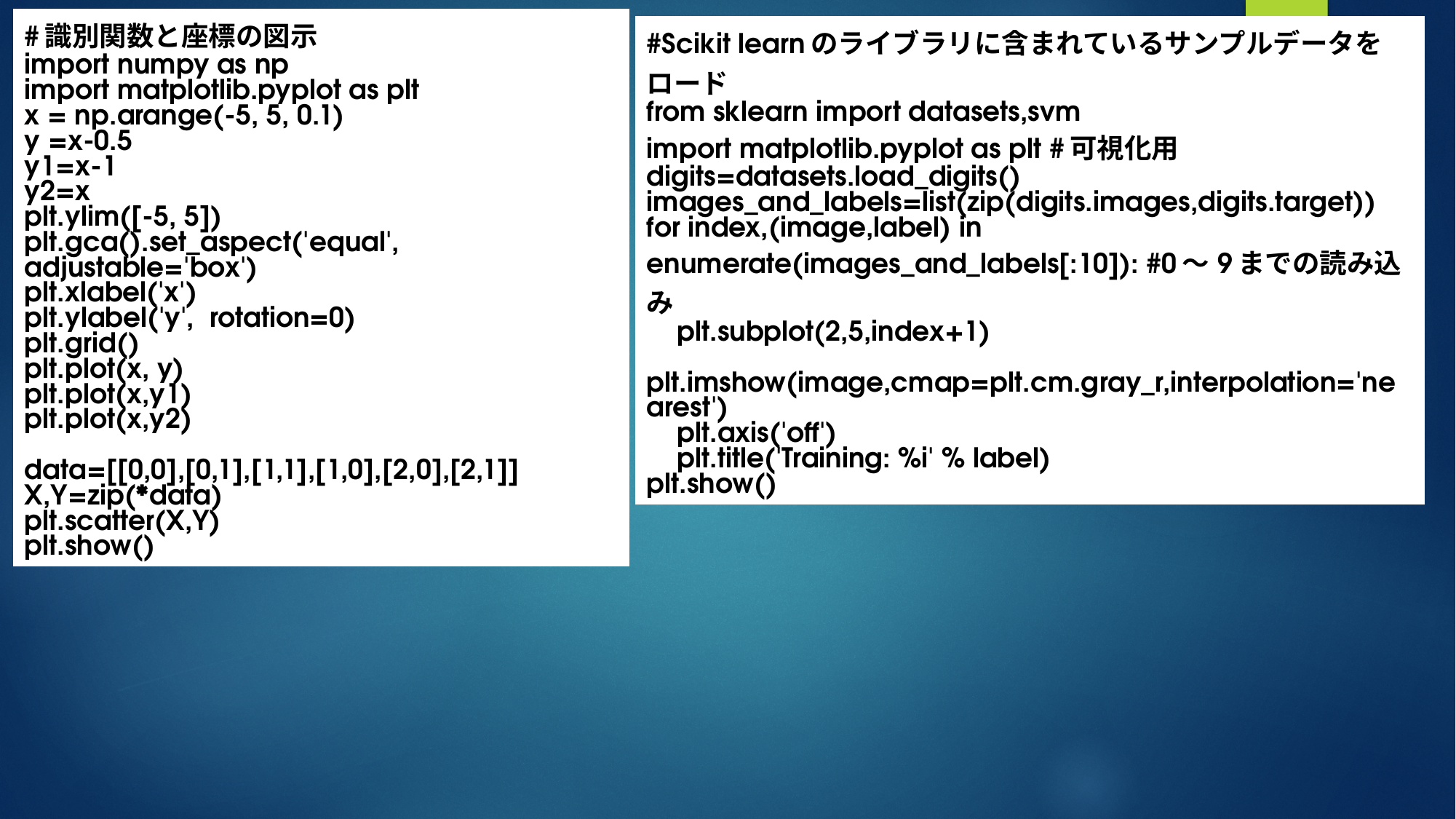

| #識別関数と座標の図示 import numpy as np import matplotlib.pyplot as plt x = np.arange(-5, 5, 0.1) y =x-0.5 y1=x-1 y2=x plt.ylim([-5, 5]) plt.gca().set\_aspect('equal', adjustable='box') plt.xlabel('x') plt.ylabel('y', rotation=0) plt.grid() plt.plot(x, y) plt.plot(x,y1) plt.plot(x,y2) data=[[0,0],[0,1],[1,1],[1,0],[2,0],[2,1]] X,Y=zip(\*data) plt.scatter(X,Y) plt.show() |
| --- |
| #Scikit learnのライブラリに含まれているサンプルデータをロード from sklearn import datasets,svm import matplotlib.pyplot as plt #可視化用 digits=datasets.load\_digits() images\_and\_labels=list(zip(digits.images,digits.target)) for index,(image,label) in enumerate(images\_and\_labels[:10]): #0～9までの読み込み plt.subplot(2,5,index+1) plt.imshow(image,cmap=plt.cm.gray\_r,interpolation='nearest') plt.axis('off') plt.title('Training: %i' % label) plt.show() |
| --- |